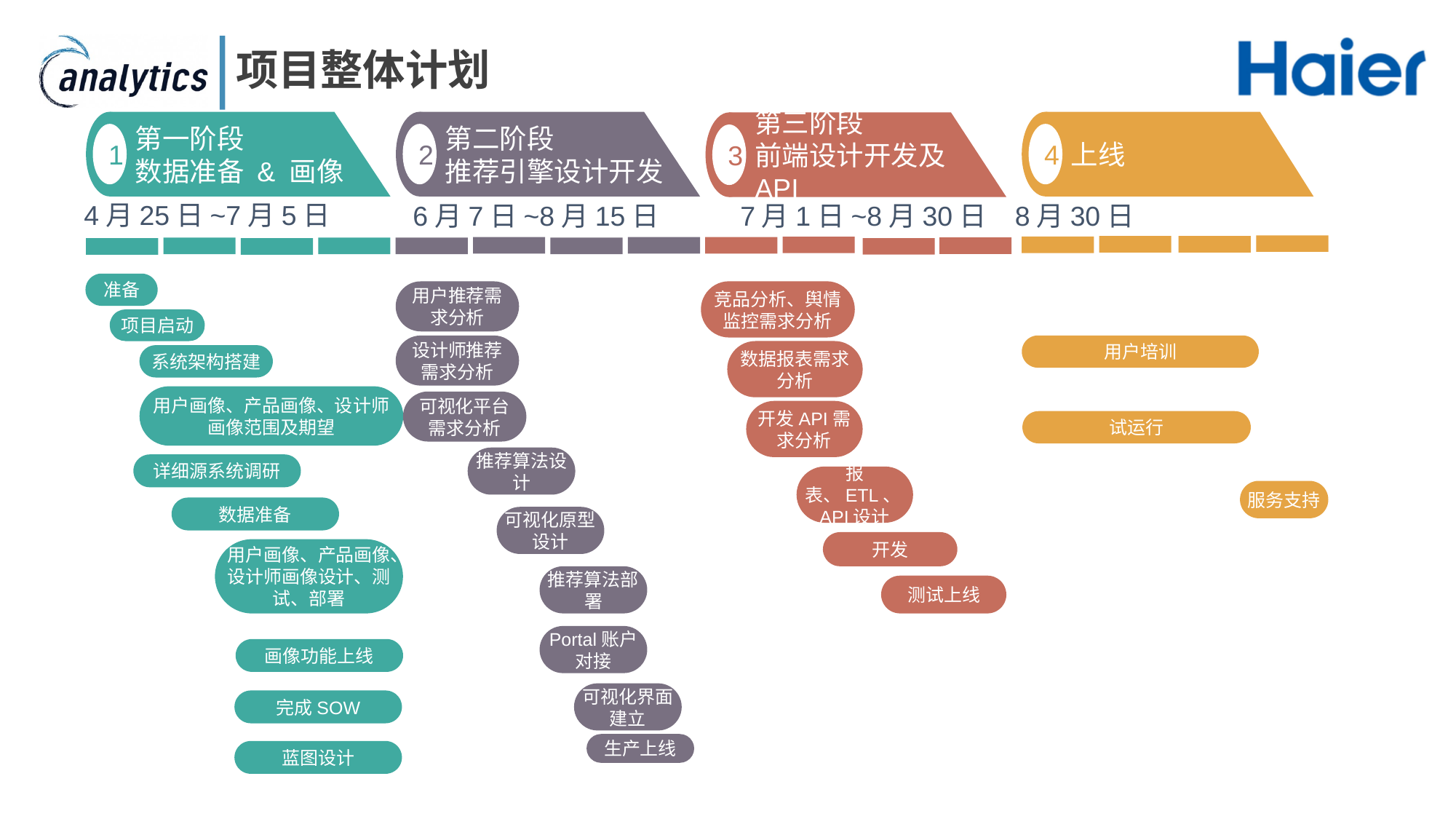

# 项目整体计划

1
1
第一阶段
数据准备 & 画像

1
2
第二阶段
推荐引擎设计开发
1
4
1
3
第三阶段
前端设计开发及API
上线
4月25日~7月5日
8月30日
7月1日~8月30日
6月7日~8月15日

准备
竞品分析、舆情监控需求分析
用户推荐需求分析
项目启动
设计师推荐需求分析
用户培训
数据报表需求分析
系统架构搭建
用户画像、产品画像、设计师画像范围及期望
可视化平台需求分析
开发API需求分析
试运行
推荐算法设计
详细源系统调研
报表、ETL、API设计
服务支持
数据准备
可视化原型设计
开发
用户画像、产品画像、设计师画像设计、测试、部署
推荐算法部署
测试上线
Portal账户对接
画像功能上线
可视化界面建立
完成SOW
生产上线
蓝图设计